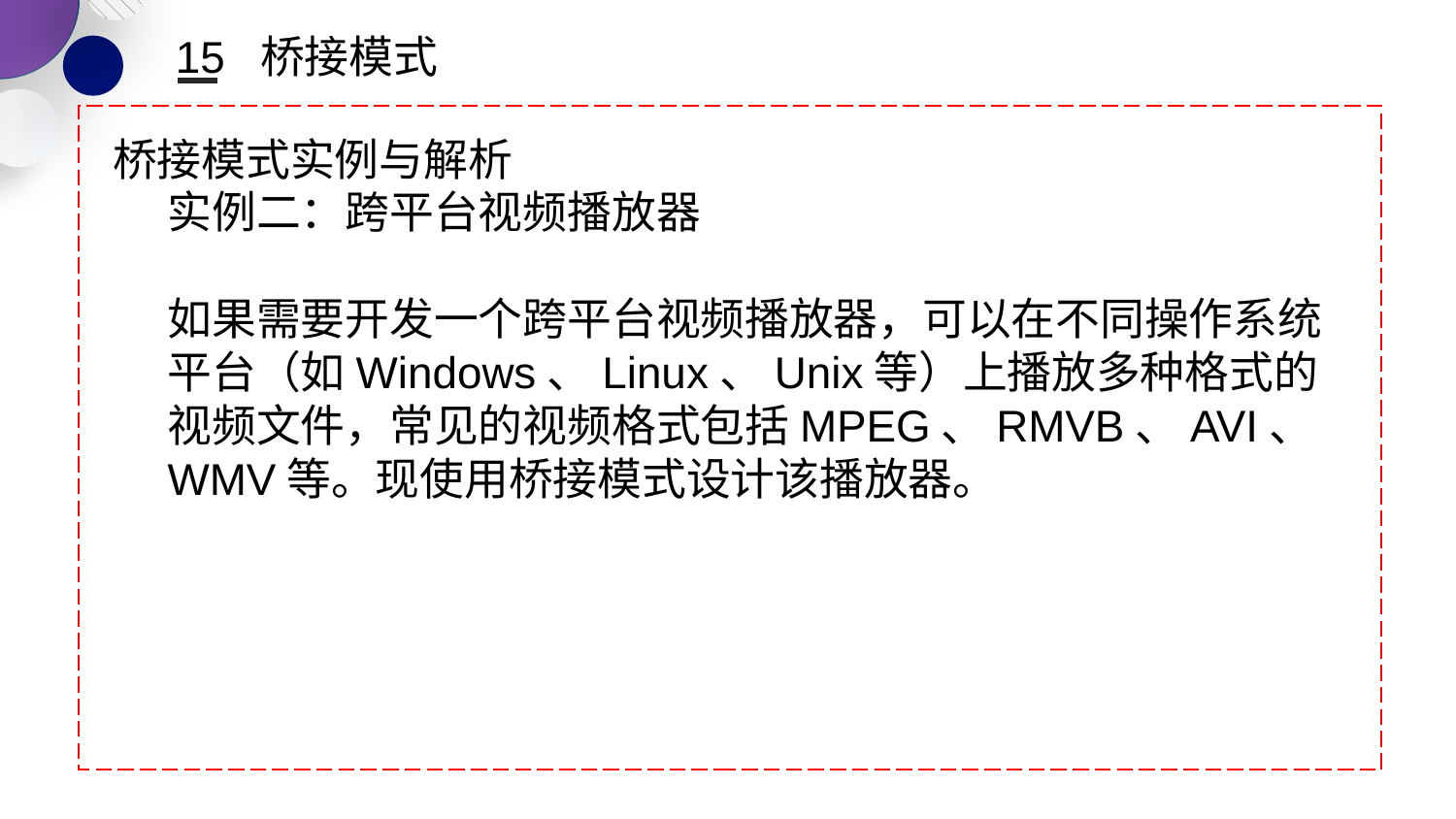

15  桥接模式

桥接模式实例与解析
实例二：跨平台视频播放器

如果需要开发一个跨平台视频播放器，可以在不同操作系统平台（如Windows、Linux、Unix等）上播放多种格式的视频文件，常见的视频格式包括MPEG、RMVB、AVI、WMV等。现使用桥接模式设计该播放器。